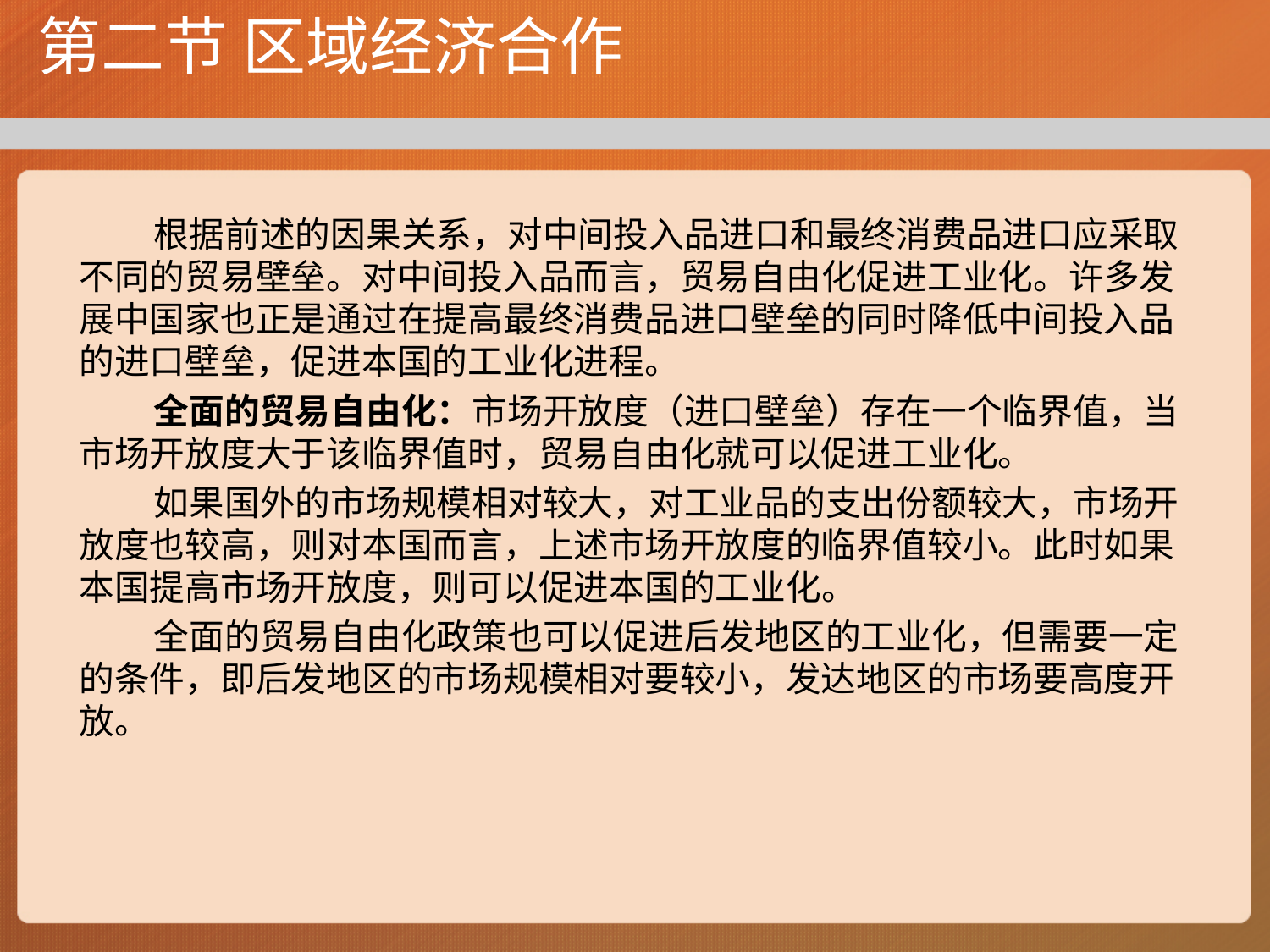

# 第二节 区域经济合作
根据前述的因果关系，对中间投入品进口和最终消费品进口应采取不同的贸易壁垒。对中间投入品而言，贸易自由化促进工业化。许多发展中国家也正是通过在提高最终消费品进口壁垒的同时降低中间投入品的进口壁垒，促进本国的工业化进程。
全面的贸易自由化：市场开放度（进口壁垒）存在一个临界值，当市场开放度大于该临界值时，贸易自由化就可以促进工业化。
如果国外的市场规模相对较大，对工业品的支出份额较大，市场开放度也较高，则对本国而言，上述市场开放度的临界值较小。此时如果本国提高市场开放度，则可以促进本国的工业化。
全面的贸易自由化政策也可以促进后发地区的工业化，但需要一定的条件，即后发地区的市场规模相对要较小，发达地区的市场要高度开放。